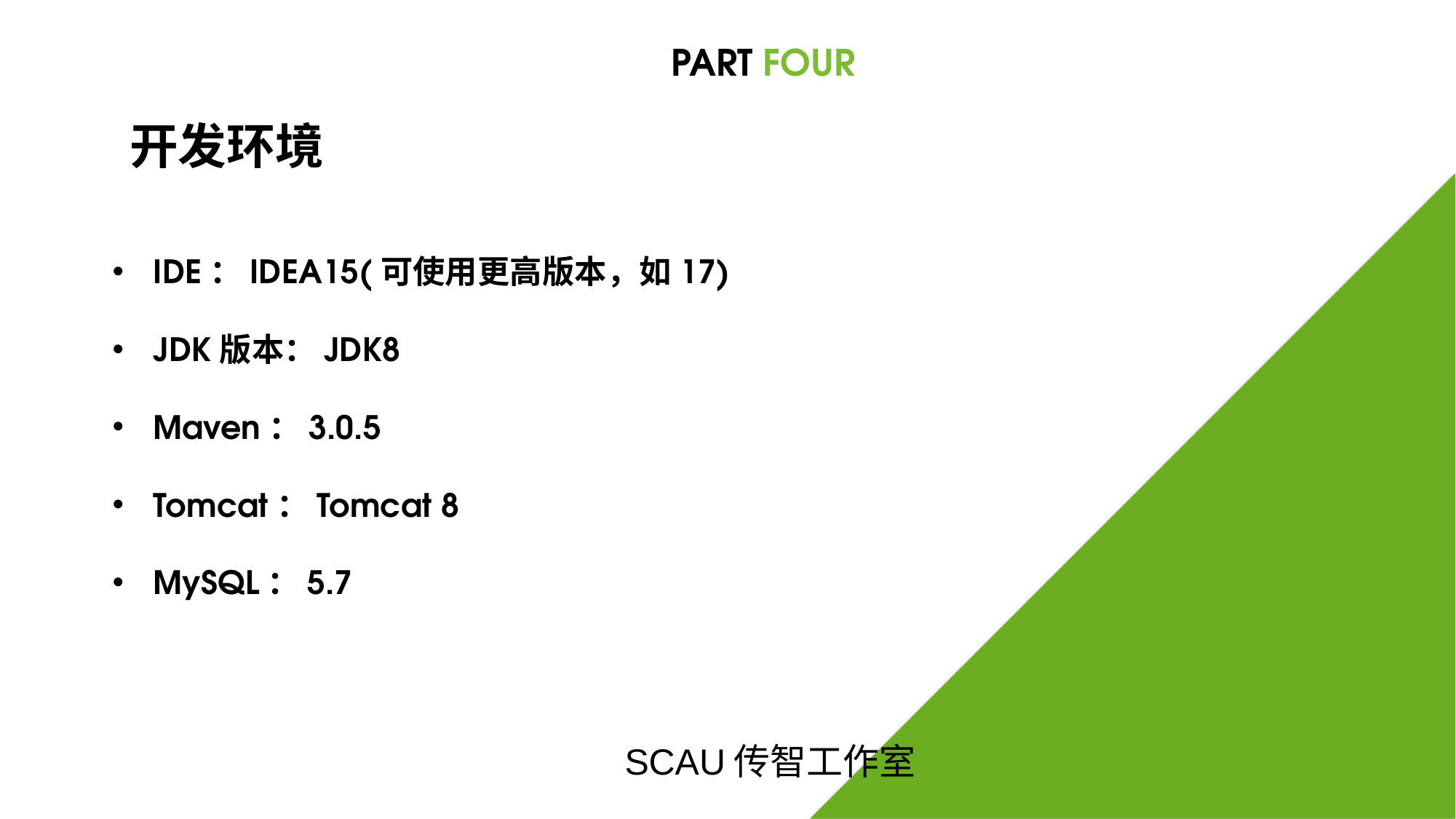

PART FOUR
开发环境

IDE：IDEA15(可使用更高版本，如17)

JDK版本：JDK8

Maven：3.0.5

Tomcat：Tomcat 8

MySQL：5.7

SCAU传智工作室